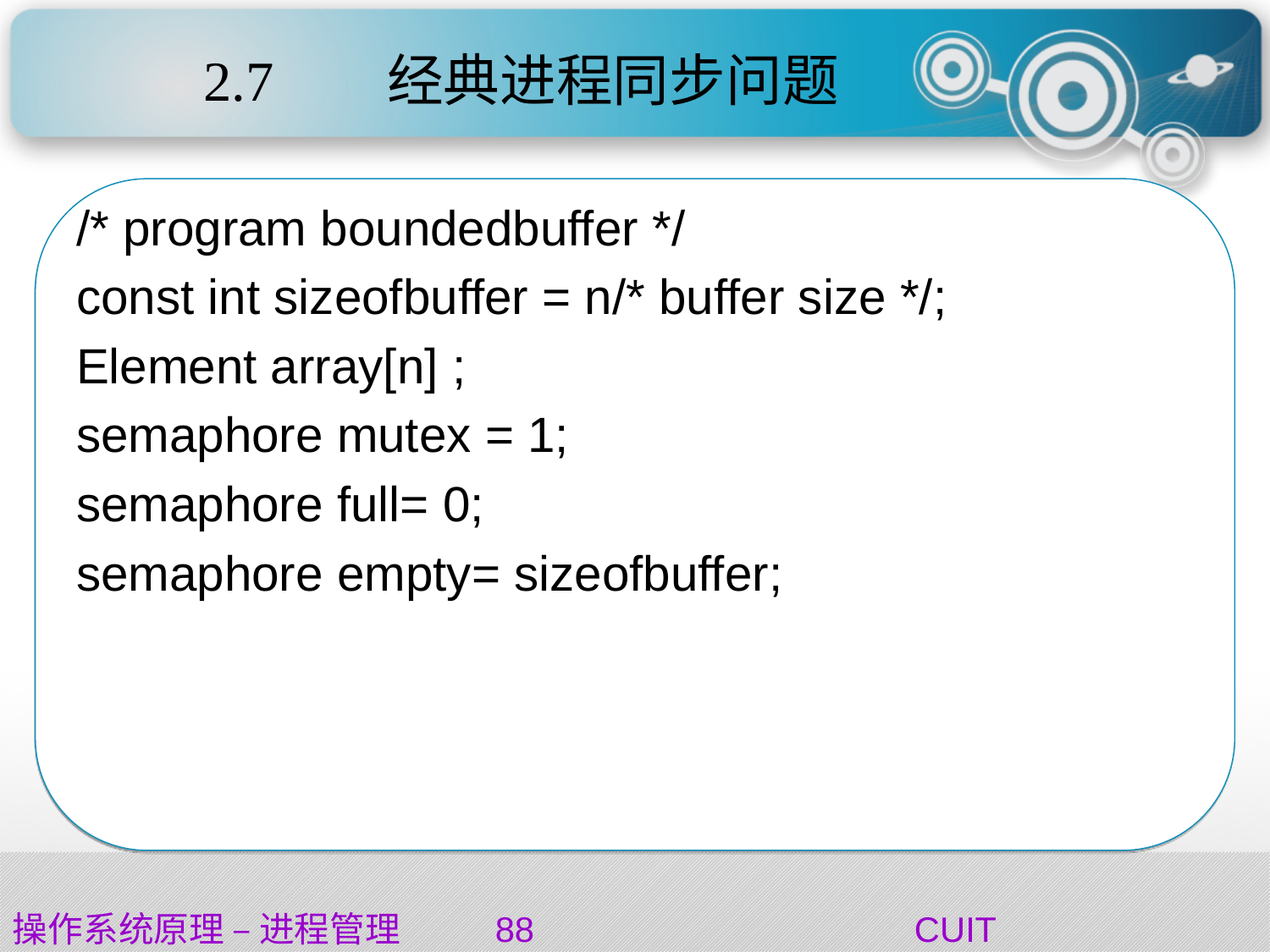

# 2.7       经典进程同步问题
/* program boundedbuffer */
const int sizeofbuffer = n/* buffer size */;
Element array[n] ;
semaphore mutex = 1;
semaphore full= 0;
semaphore empty= sizeofbuffer;